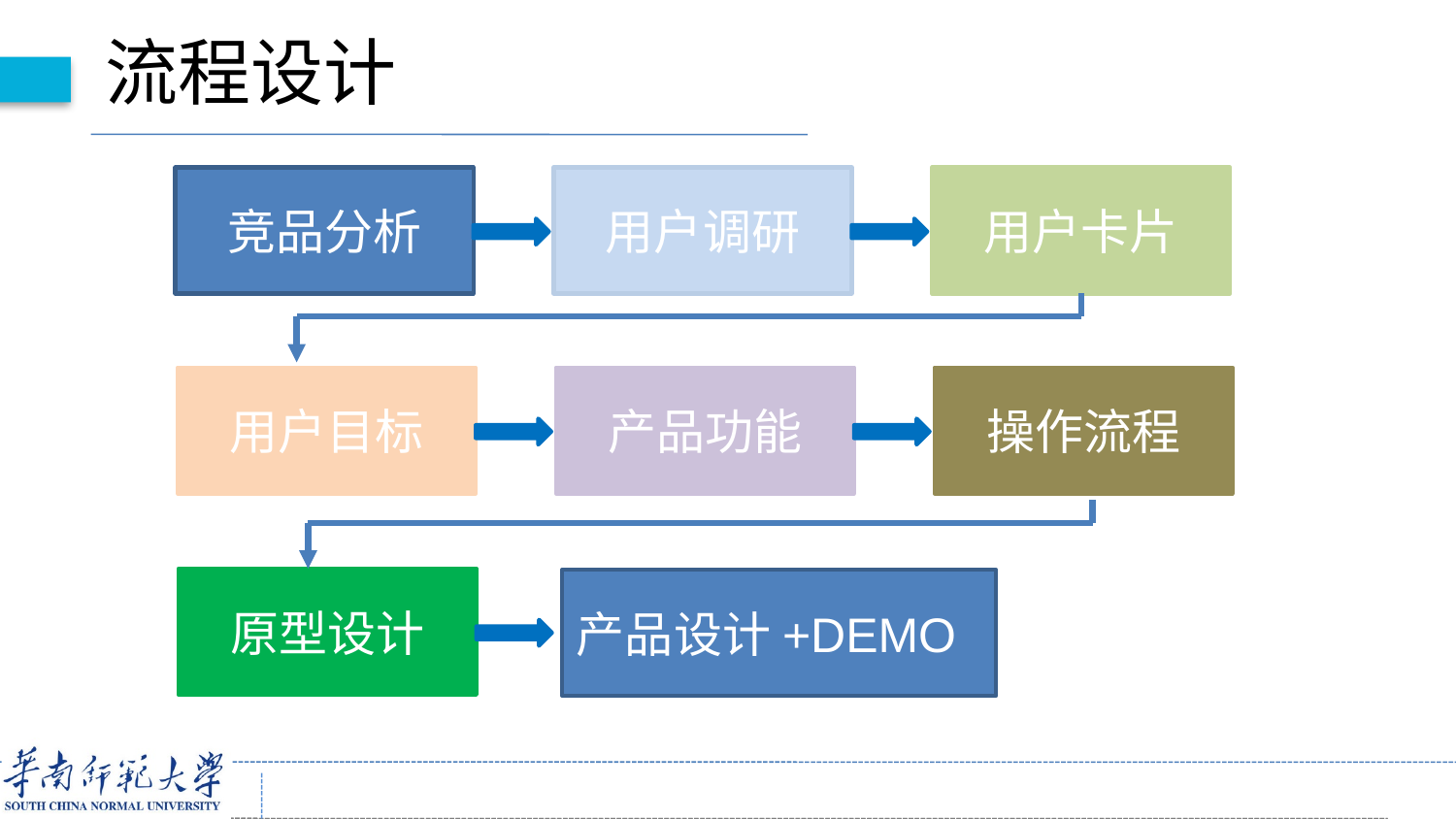

流程设计

竞品分析
用户调研
用户卡片

用户目标
产品功能
操作流程

原型设计
产品设计+DEMO